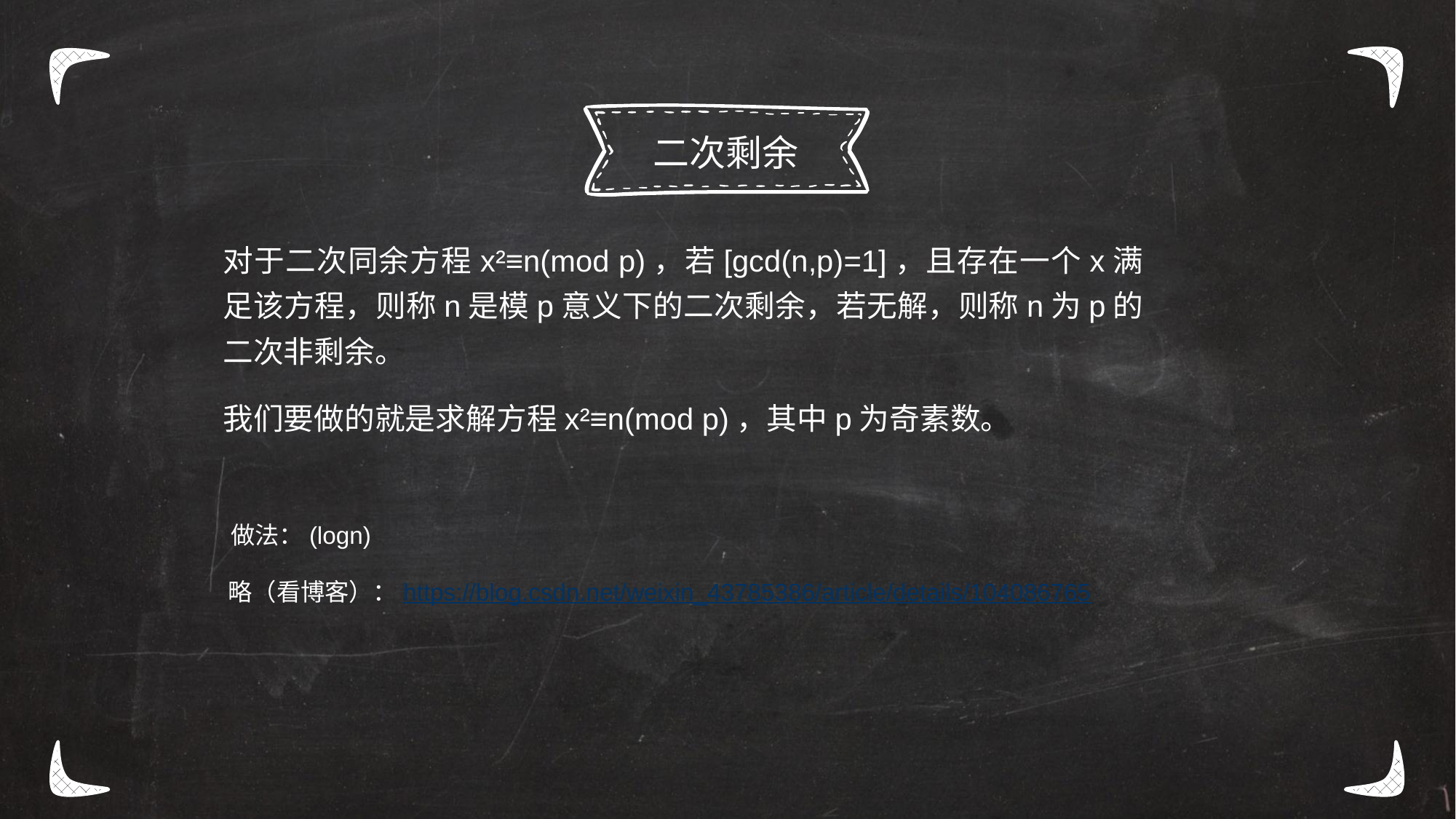

二次剩余
对于二次同余方程x²≡n(mod p)，若[gcd(n,p)=1]，且存在一个x满足该方程，则称n是模p意义下的二次剩余，若无解，则称n为p的二次非剩余。
我们要做的就是求解方程x²≡n(mod p)，其中p为奇素数。
做法：(logn)
略（看博客）：https://blog.csdn.net/weixin_43785386/article/details/104086765